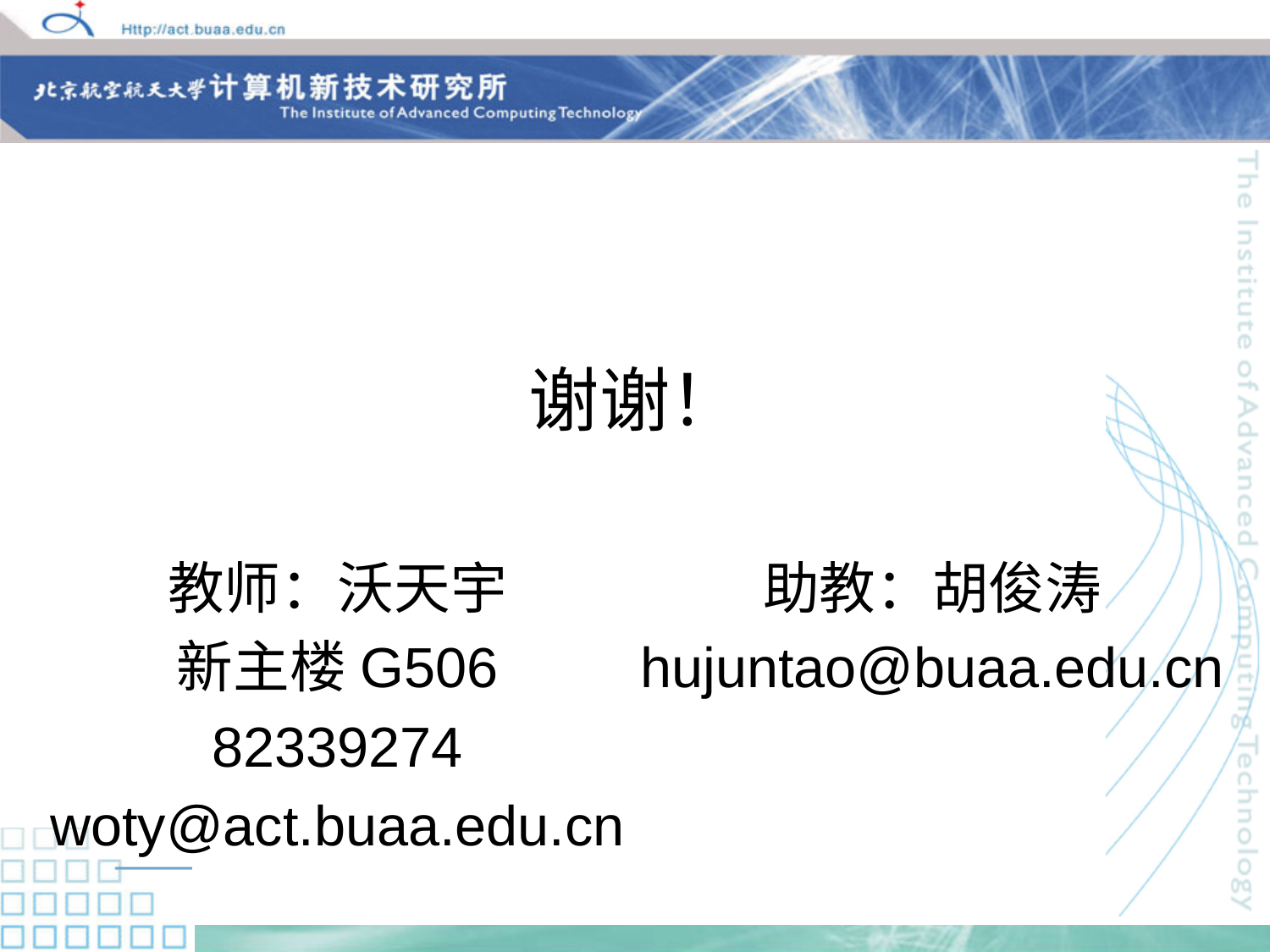

# 谢谢！
教师：沃天宇
新主楼G506
82339274
woty@act.buaa.edu.cn
助教：胡俊涛
hujuntao@buaa.edu.cn